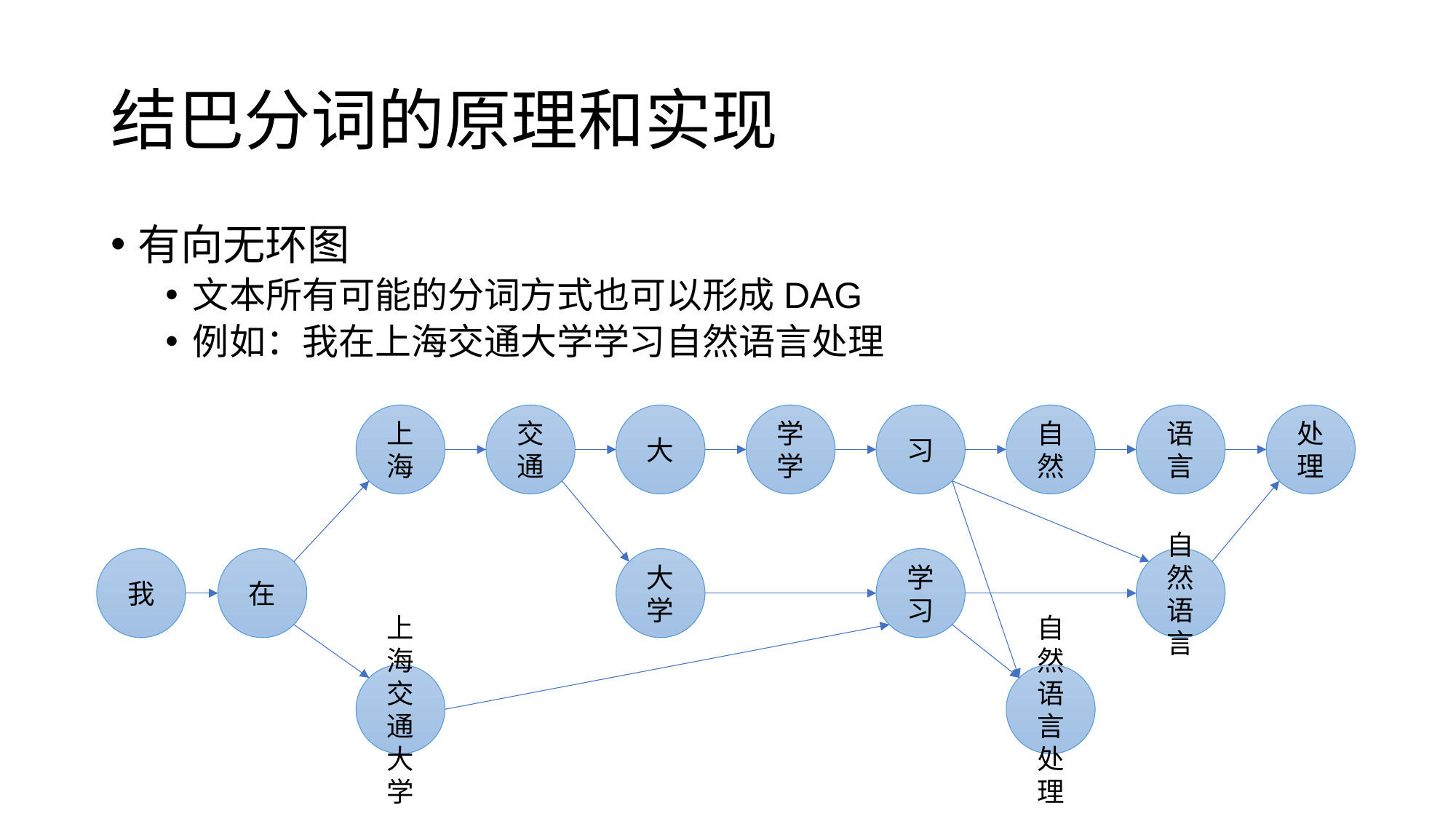

# 结巴分词的原理和实现
有向无环图
文本所有可能的分词方式也可以形成DAG
例如：我在上海交通大学学习自然语言处理
处理
语言
大
学学
习
自然
上海
交通
学习
自然语言
我
在
大学
自然语言处理
上海交通大学